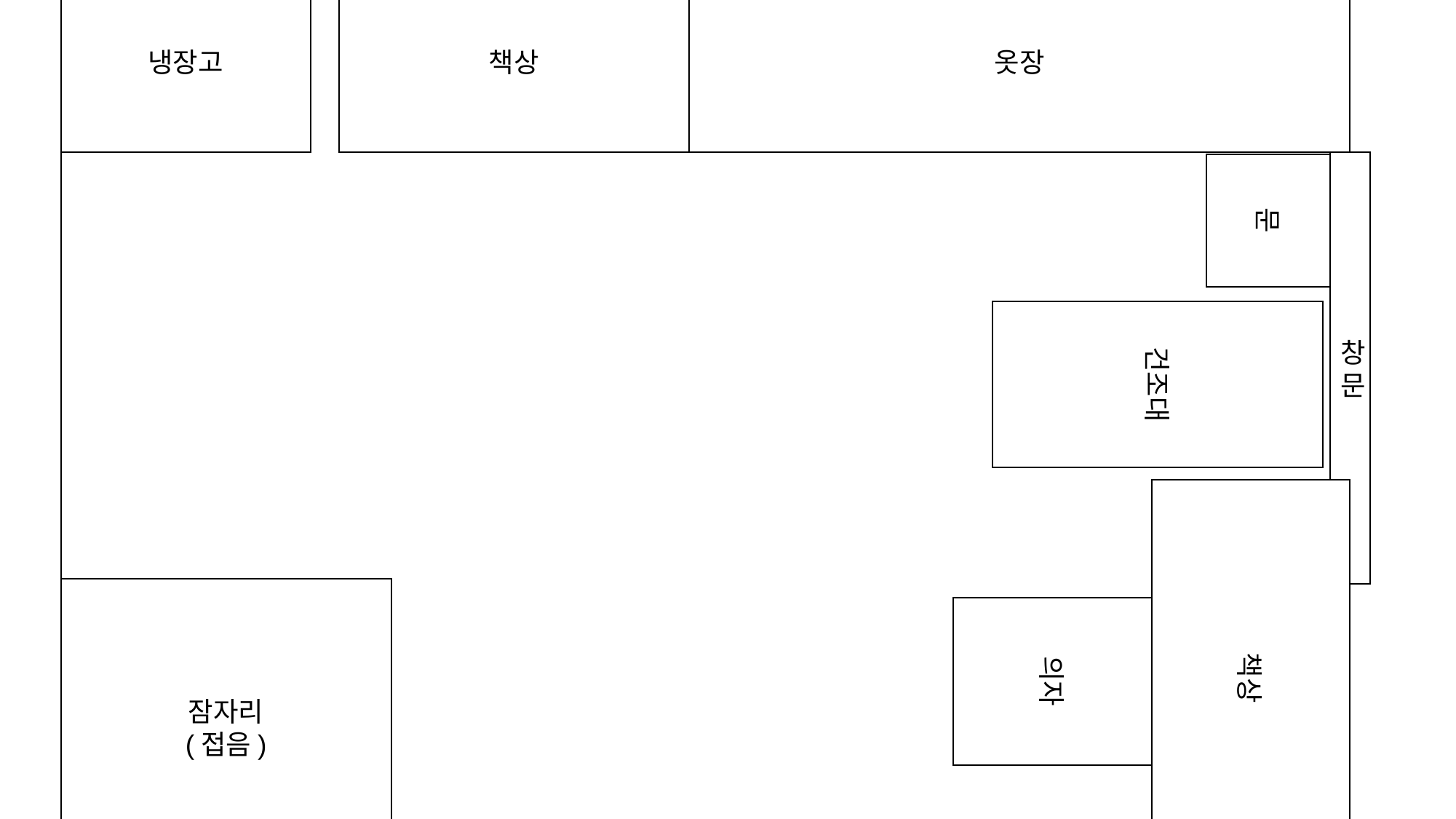

냉장고
책상
옷장
창문
문
건조대
잠자리
(접음)
책상
의자